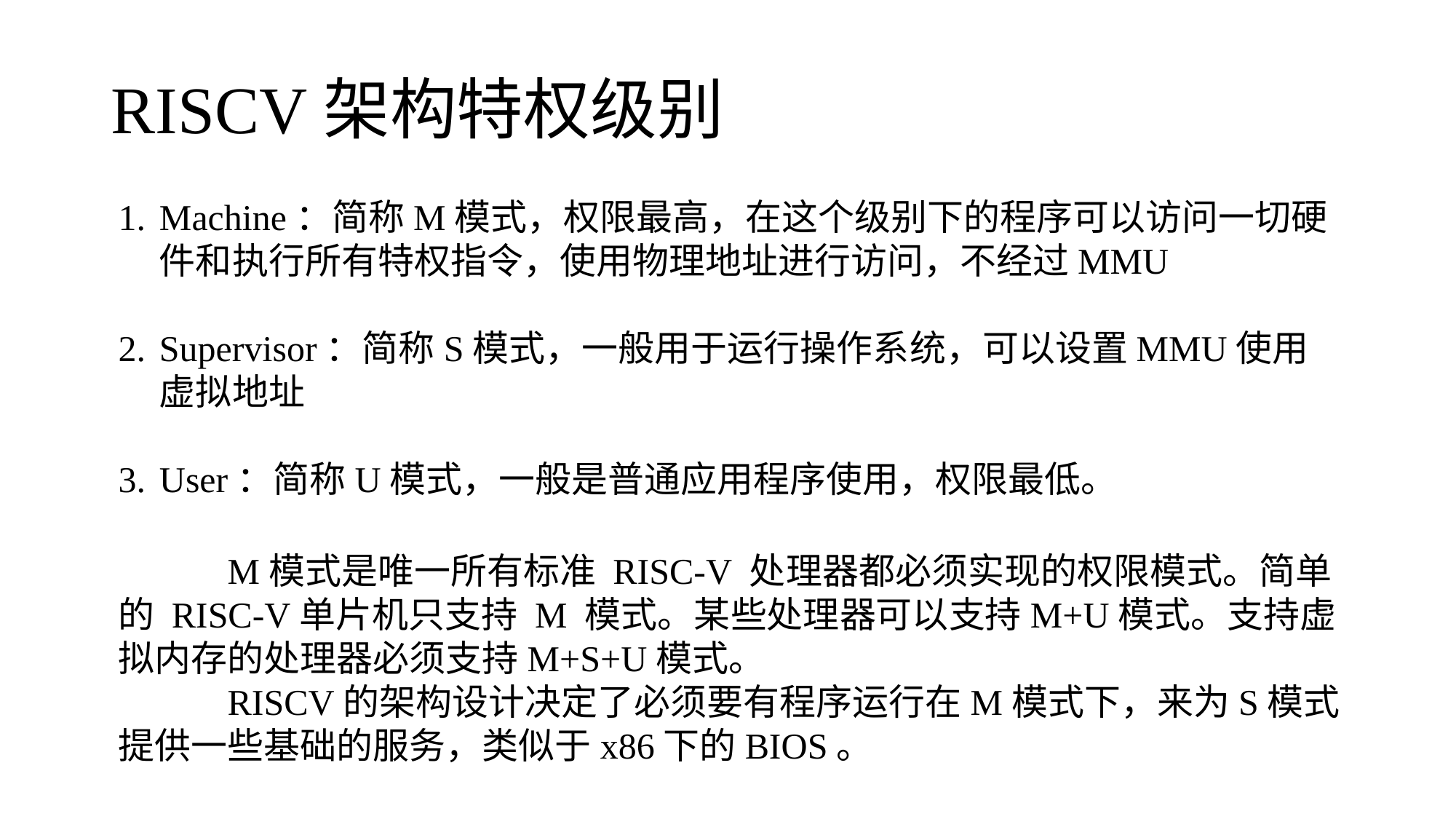

# RISCV架构特权级别
Machine：简称M模式，权限最高，在这个级别下的程序可以访问一切硬件和执行所有特权指令，使用物理地址进行访问，不经过MMU

Supervisor：简称S模式，一般用于运行操作系统，可以设置MMU使用虚拟地址

User：简称U模式，一般是普通应用程序使用，权限最低。

	M模式是唯一所有标准 RISC-V 处理器都必须实现的权限模式。简单的 RISC-V单片机只支持 M 模式。某些处理器可以支持M+U模式。支持虚拟内存的处理器必须支持M+S+U模式。
	RISCV的架构设计决定了必须要有程序运行在M模式下，来为S模式提供一些基础的服务，类似于x86下的BIOS。